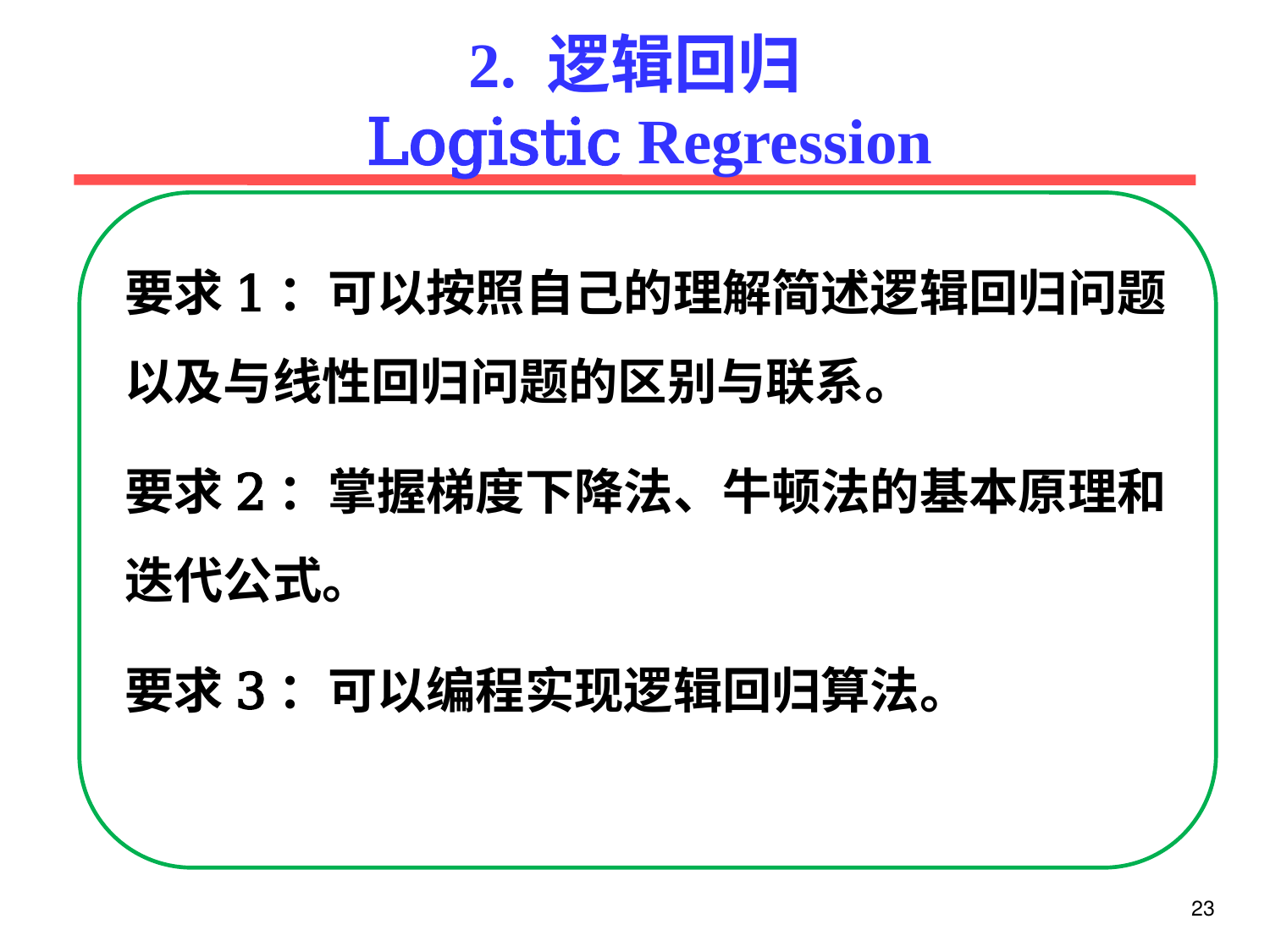

# 2. 逻辑回归 Logistic Regression
要求1：可以按照自己的理解简述逻辑回归问题以及与线性回归问题的区别与联系。
要求2：掌握梯度下降法、牛顿法的基本原理和迭代公式。
要求3：可以编程实现逻辑回归算法。

23